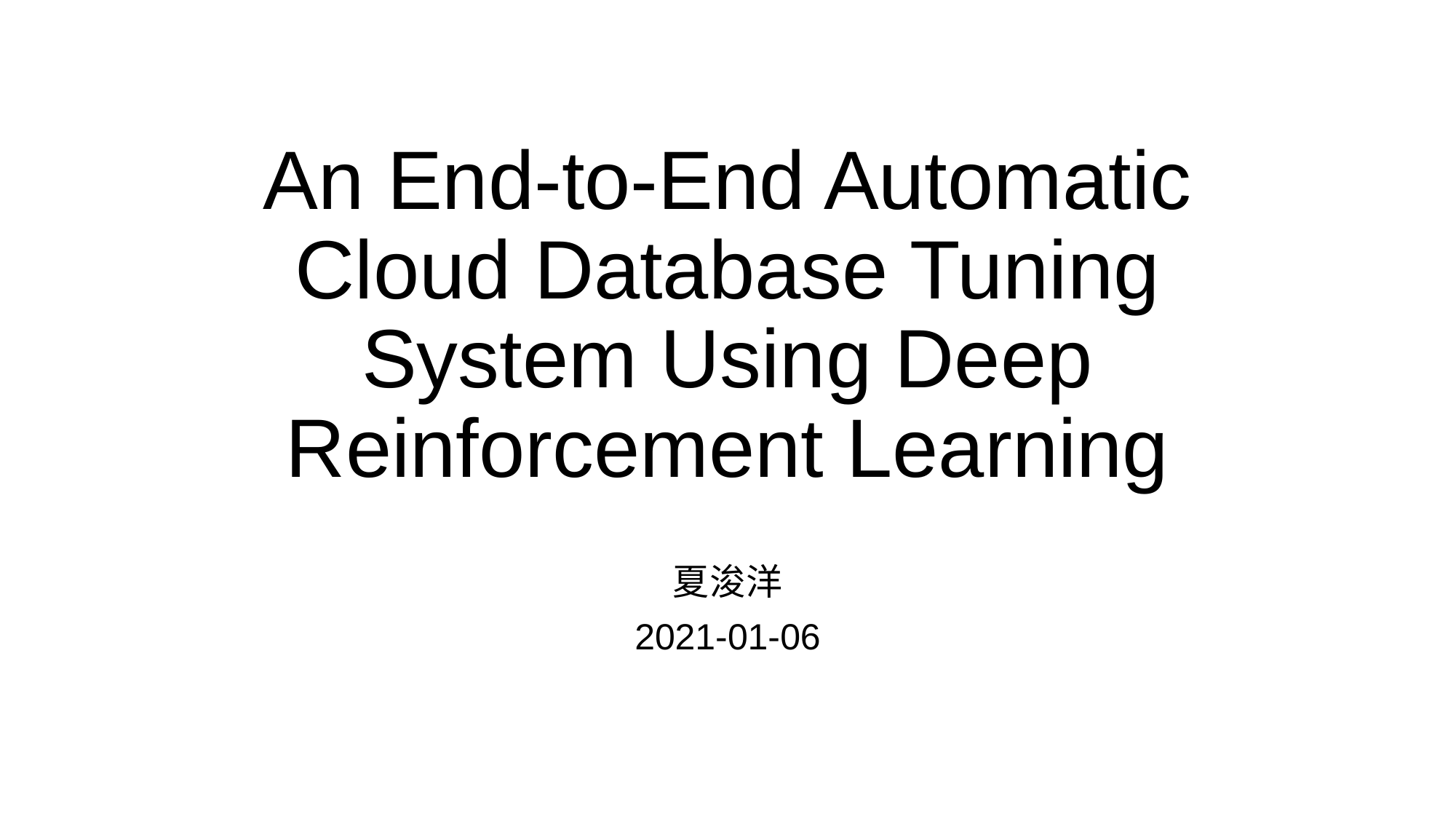

# ﻿An End-to-End Automatic Cloud Database Tuning System Using Deep Reinforcement Learning
夏浚洋
2021-01-06